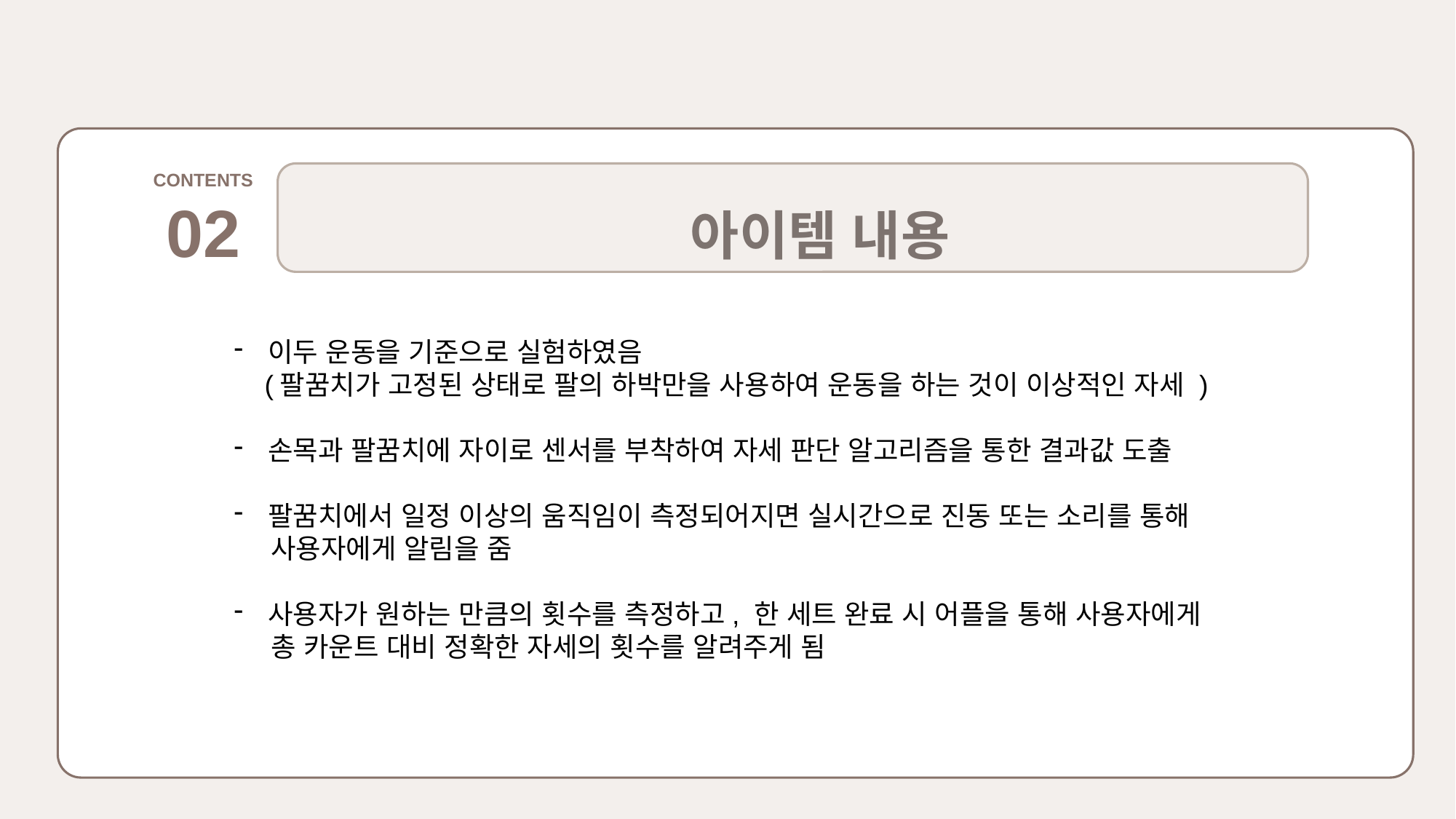

ㅇ
CONTENTS
02
아이템 내용
이두 운동을 기준으로 실험하였음
    (팔꿈치가 고정된 상태로 팔의 하박만을 사용하여 운동을 하는 것이 이상적인 자세 )

손목과 팔꿈치에 자이로 센서를 부착하여 자세 판단 알고리즘을 통한 결과값 도출

팔꿈치에서 일정 이상의 움직임이 측정되어지면 실시간으로 진동 또는 소리를 통해
    사용자에게 알림을 줌

사용자가 원하는 만큼의 횟수를 측정하고, 한 세트 완료 시 어플을 통해 사용자에게
    총 카운트 대비 정확한 자세의 횟수를 알려주게 됨